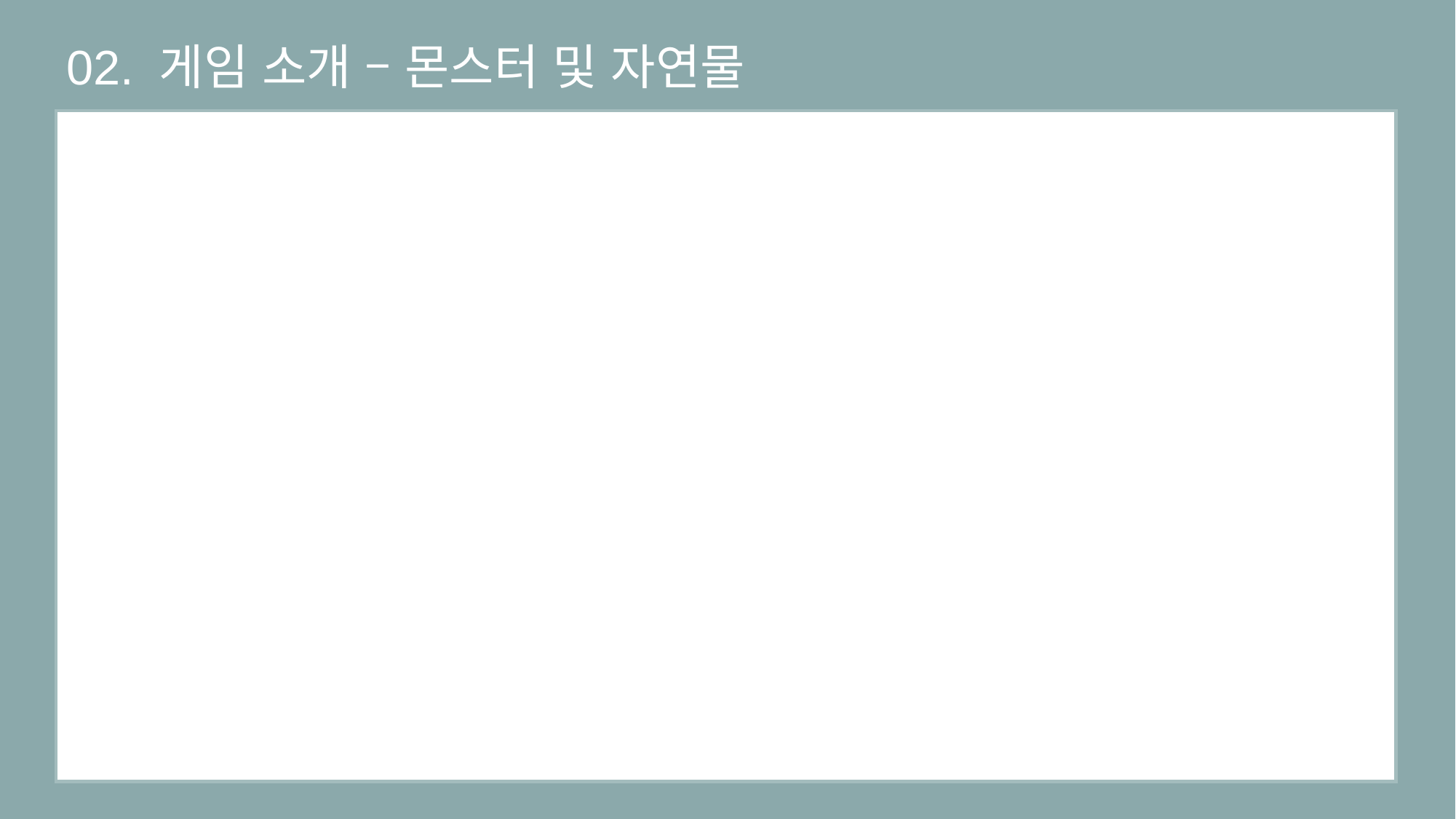

02. 게임 소개 – 몬스터 및 자연물